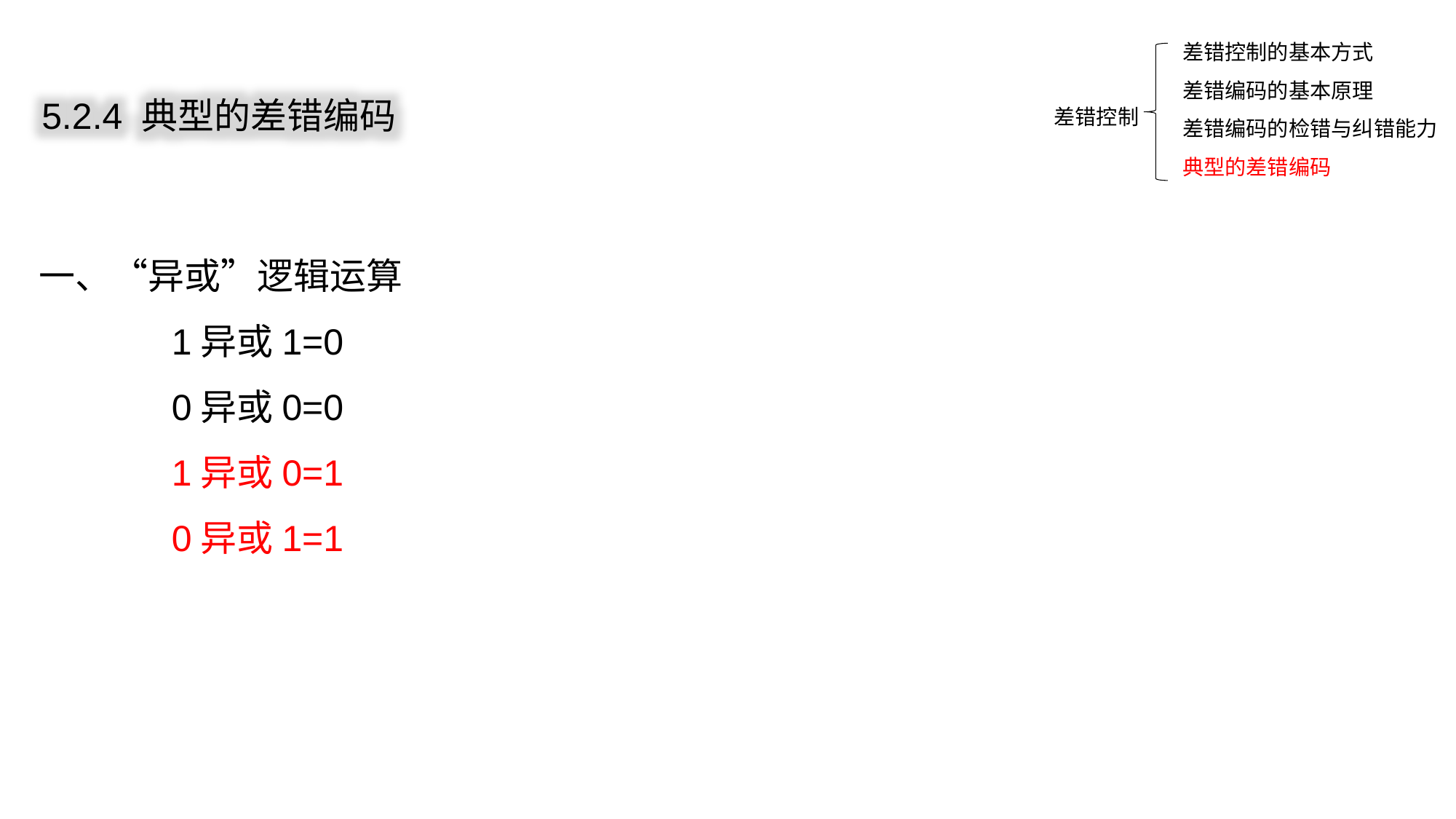

差错控制的基本方式
差错编码的基本原理
差错编码的检错与纠错能力
典型的差错编码

5.2.4 典型的差错编码
差错控制
一、“异或”逻辑运算
             1异或1=0
             0异或0=0
             1异或0=1
             0异或1=1